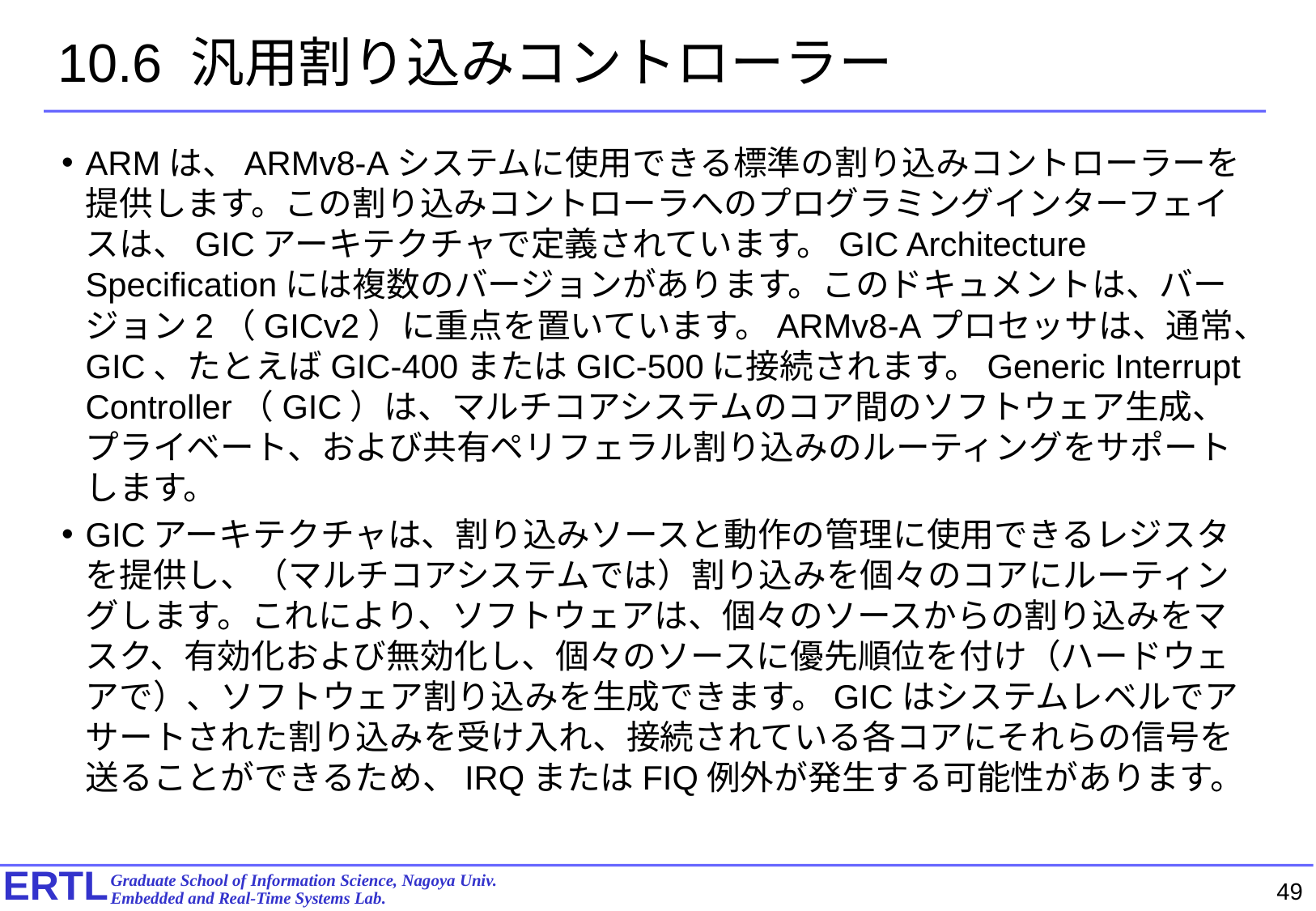

# 10.6 汎用割り込みコントローラー
ARMは、ARMv8-Aシステムに使用できる標準の割り込みコントローラーを提供します。この割り込みコントローラへのプログラミングインターフェイスは、GICアーキテクチャで定義されています。GIC Architecture Specificationには複数のバージョンがあります。このドキュメントは、バージョン2（GICv2）に重点を置いています。ARMv8-Aプロセッサは、通常、GIC、たとえばGIC-400またはGIC-500に接続されます。Generic Interrupt Controller（GIC）は、マルチコアシステムのコア間のソフトウェア生成、プライベート、および共有ペリフェラル割り込みのルーティングをサポートします。
GICアーキテクチャは、割り込みソースと動作の管理に使用できるレジスタを提供し、（マルチコアシステムでは）割り込みを個々のコアにルーティングします。これにより、ソフトウェアは、個々のソースからの割り込みをマスク、有効化および無効化し、個々のソースに優先順位を付け（ハードウェアで）、ソフトウェア割り込みを生成できます。GICはシステムレベルでアサートされた割り込みを受け入れ、接続されている各コアにそれらの信号を送ることができるため、IRQまたはFIQ例外が発生する可能性があります。

49